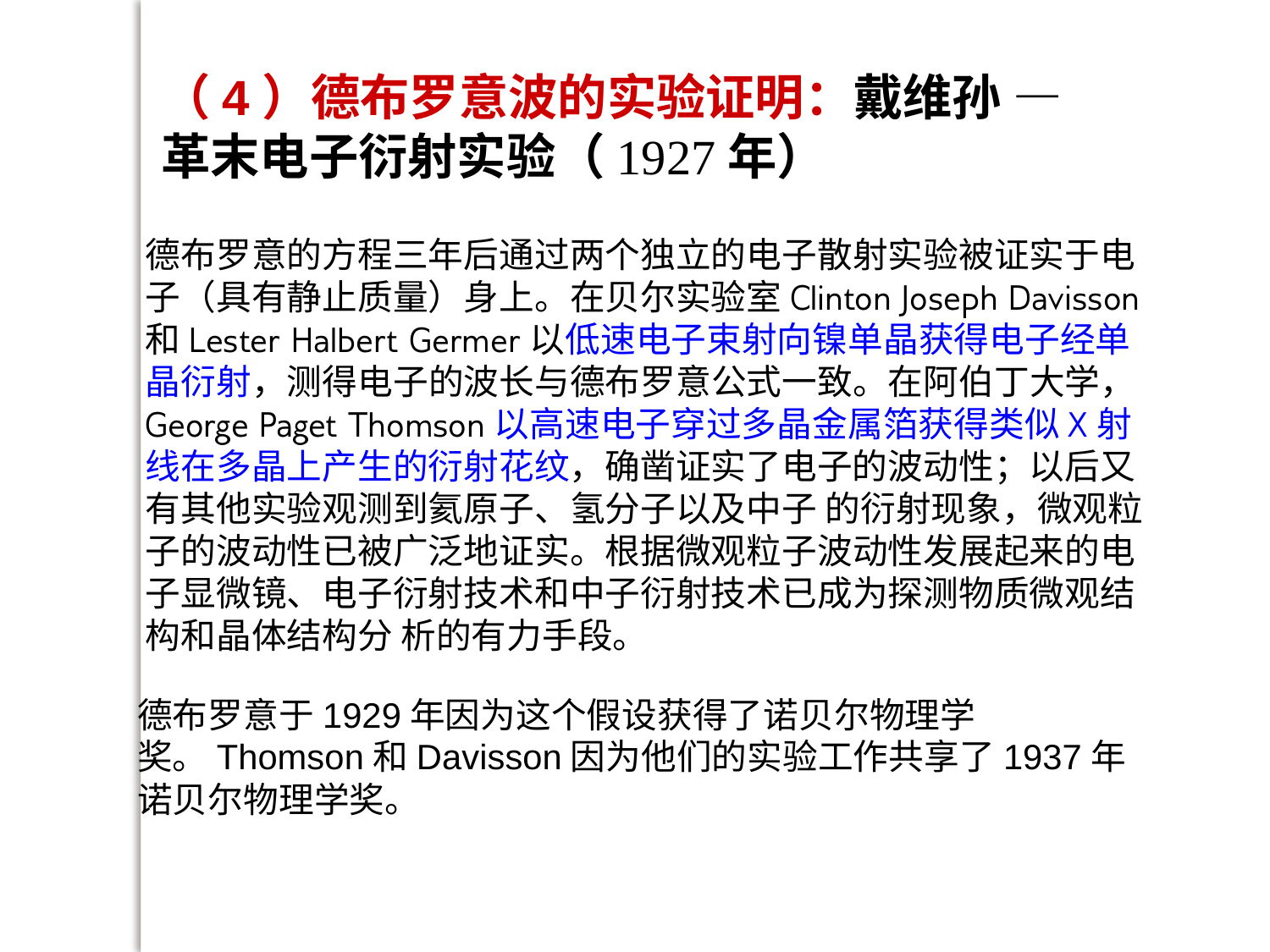

（4）德布罗意波的实验证明：戴维孙 — 革末电子衍射实验（1927年）
德布罗意的方程三年后通过两个独立的电子散射实验被证实于电子（具有静止质量）身上。在贝尔实验室Clinton Joseph Davisson和Lester Halbert Germer以低速电子束射向镍单晶获得电子经单晶衍射，测得电子的波长与德布罗意公式一致。在阿伯丁大学，George Paget Thomson以高速电子穿过多晶金属箔获得类似X射线在多晶上产生的衍射花纹，确凿证实了电子的波动性；以后又有其他实验观测到氦原子、氢分子以及中子 的衍射现象，微观粒子的波动性已被广泛地证实。根据微观粒子波动性发展起来的电子显微镜、电子衍射技术和中子衍射技术已成为探测物质微观结构和晶体结构分 析的有力手段。
德布罗意于1929年因为这个假设获得了诺贝尔物理学奖。Thomson和Davisson因为他们的实验工作共享了1937年诺贝尔物理学奖。